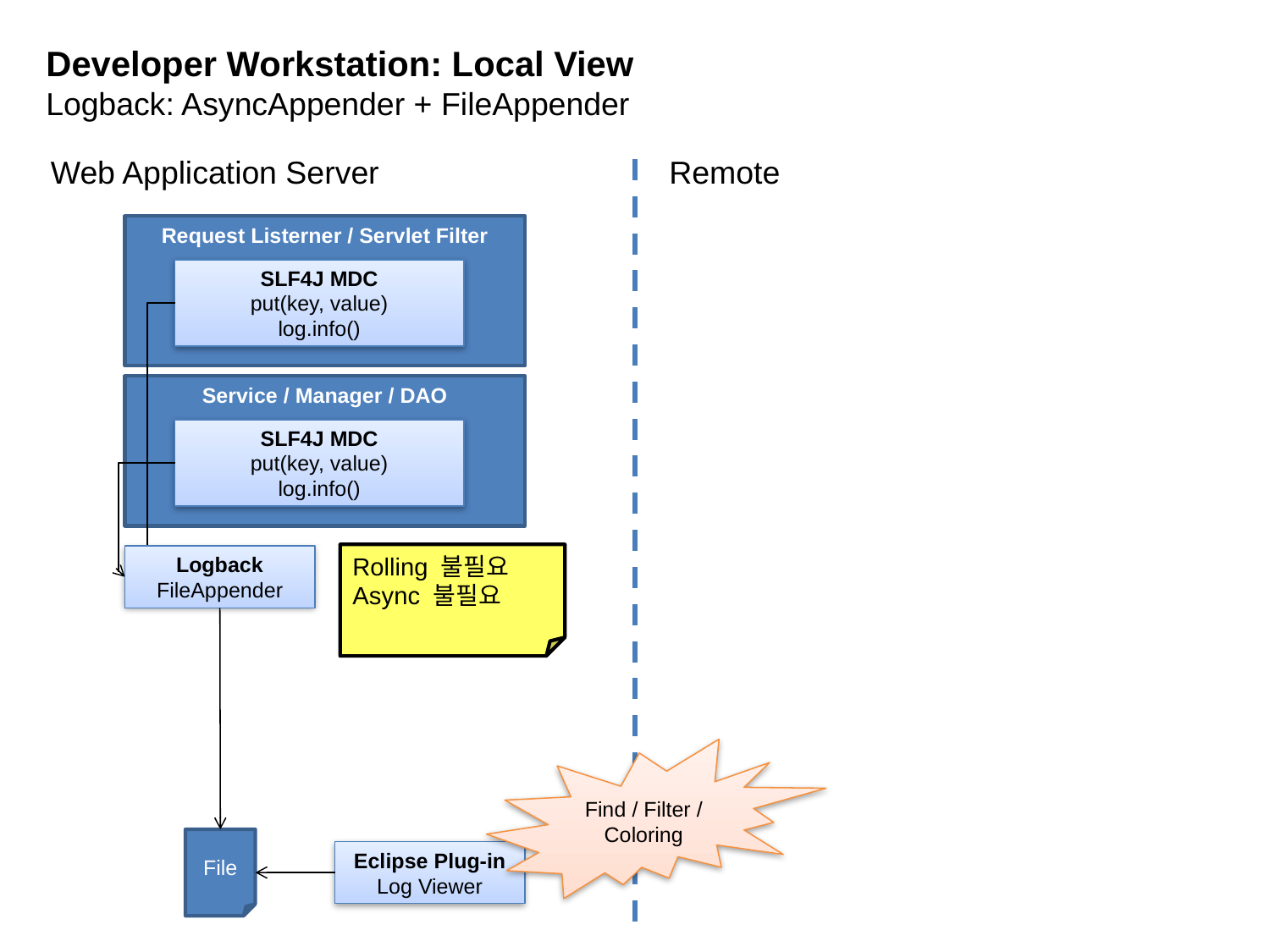

Developer Workstation: Local View
Logback: AsyncAppender + FileAppender
Web Application Server
Remote
Request Listerner / Servlet Filter
SLF4J MDC
put(key, value)
log.info()
Service / Manager / DAO
SLF4J MDC
put(key, value)
log.info()
Rolling 불필요
Async 불필요
Logback
FileAppender
Find / Filter / Coloring
File
Eclipse Plug-in
Log Viewer